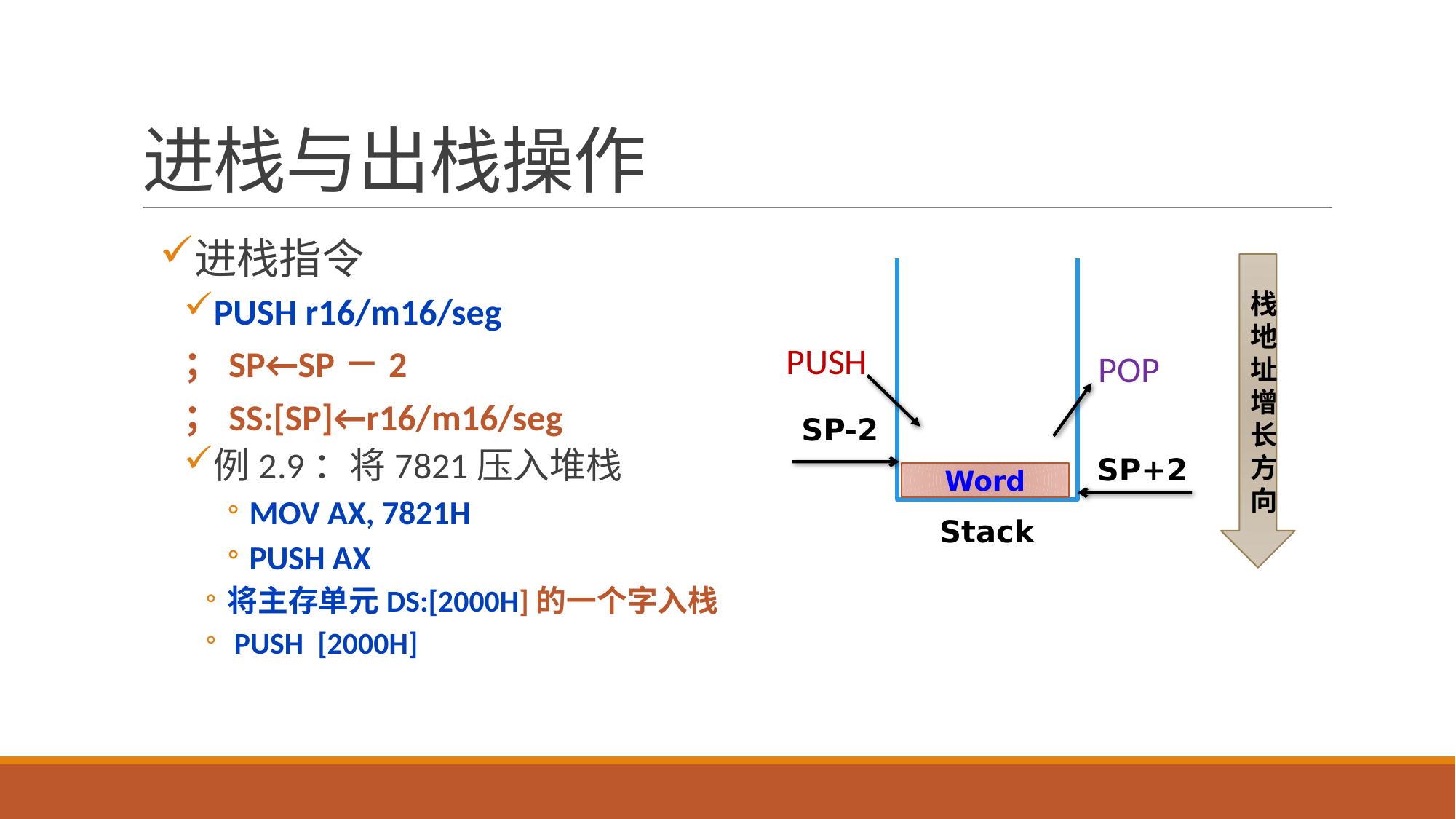

# 进栈与出栈操作
进栈指令
PUSH r16/m16/seg
；SP←SP－2
；SS:[SP]←r16/m16/seg
例2.9：将7821压入堆栈
MOV AX, 7821H
PUSH AX
将主存单元DS:[2000H]的一个字入栈
 PUSH  [2000H]

栈地址增长方向

PUSH
POP
SP-2

SP+2
Word

Stack